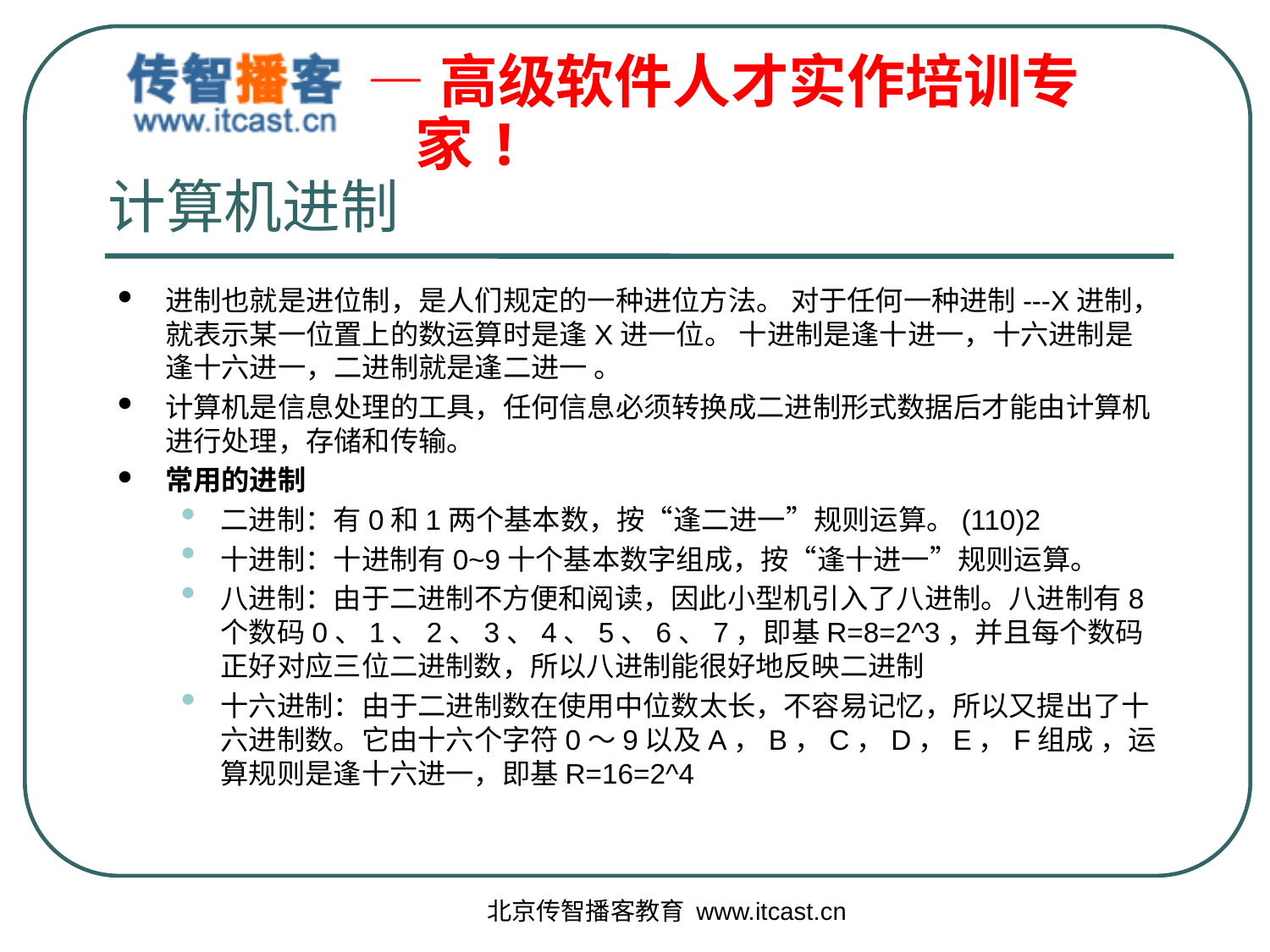

# 计算机进制
进制也就是进位制，是人们规定的一种进位方法。 对于任何一种进制---X进制，就表示某一位置上的数运算时是逢X进一位。 十进制是逢十进一，十六进制是逢十六进一，二进制就是逢二进一 。
计算机是信息处理的工具，任何信息必须转换成二进制形式数据后才能由计算机进行处理，存储和传输。
常用的进制
二进制：有0和1两个基本数，按“逢二进一”规则运算。(110)2
十进制：十进制有0~9十个基本数字组成，按“逢十进一”规则运算。
八进制：由于二进制不方便和阅读，因此小型机引入了八进制。八进制有8个数码0、1、2、3、4、5、6、7，即基R=8=2^3，并且每个数码正好对应三位二进制数，所以八进制能很好地反映二进制
十六进制：由于二进制数在使用中位数太长，不容易记忆，所以又提出了十六进制数。它由十六个字符0～9以及A，B，C，D，E，F组成 ，运算规则是逢十六进一，即基R=16=2^4